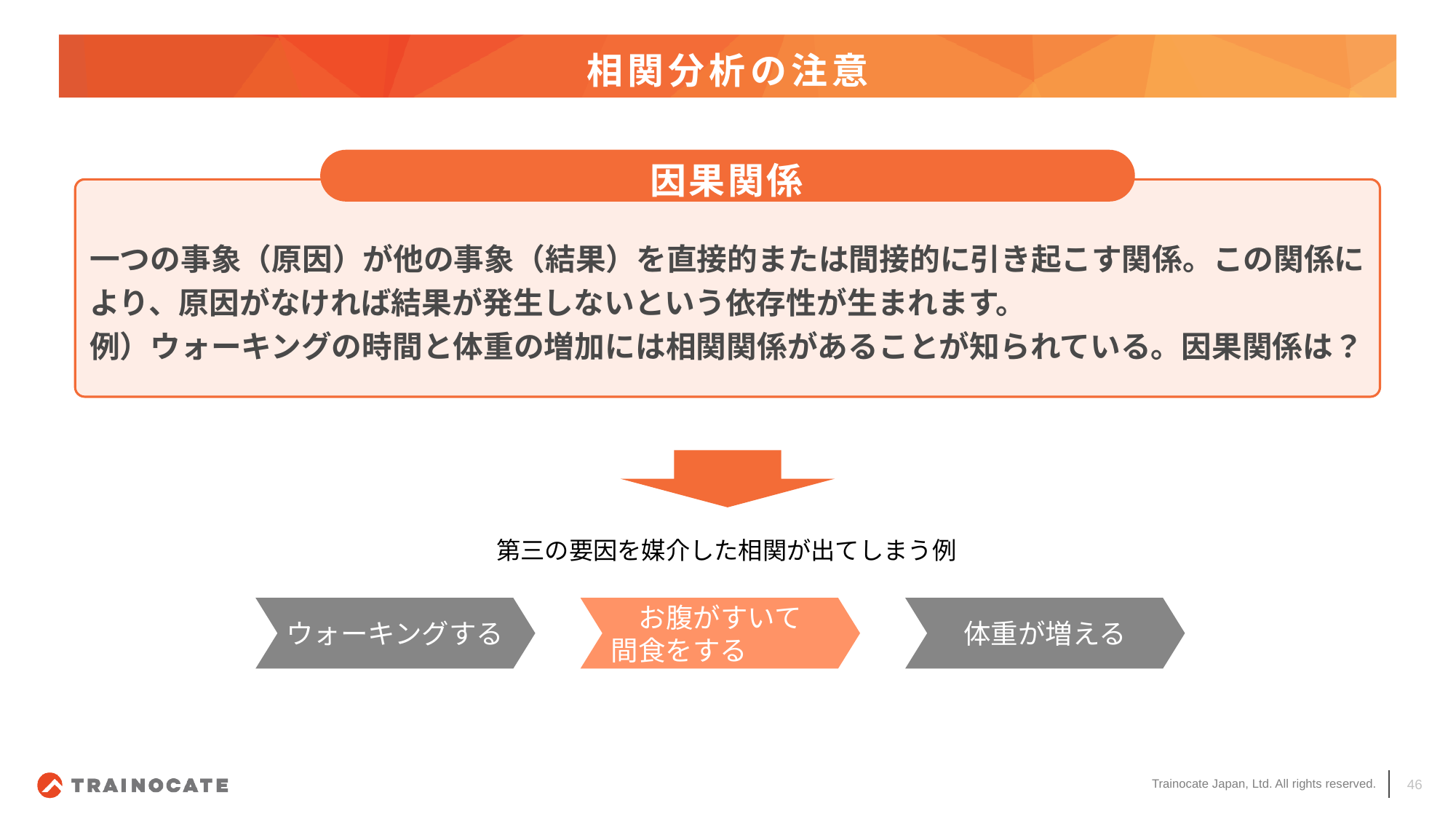

# 相関分析の注意

因果関係

一つの事象（原因）が他の事象（結果）を直接的または間接的に引き起こす関係。この関係により、原因がなければ結果が発生しないという依存性が生まれます。
例）ウォーキングの時間と体重の増加には相関関係があることが知られている。因果関係は？

第三の要因を媒介した相関が出てしまう例
お腹がすいて
間食をする
体重が増える
ウォーキングする
46